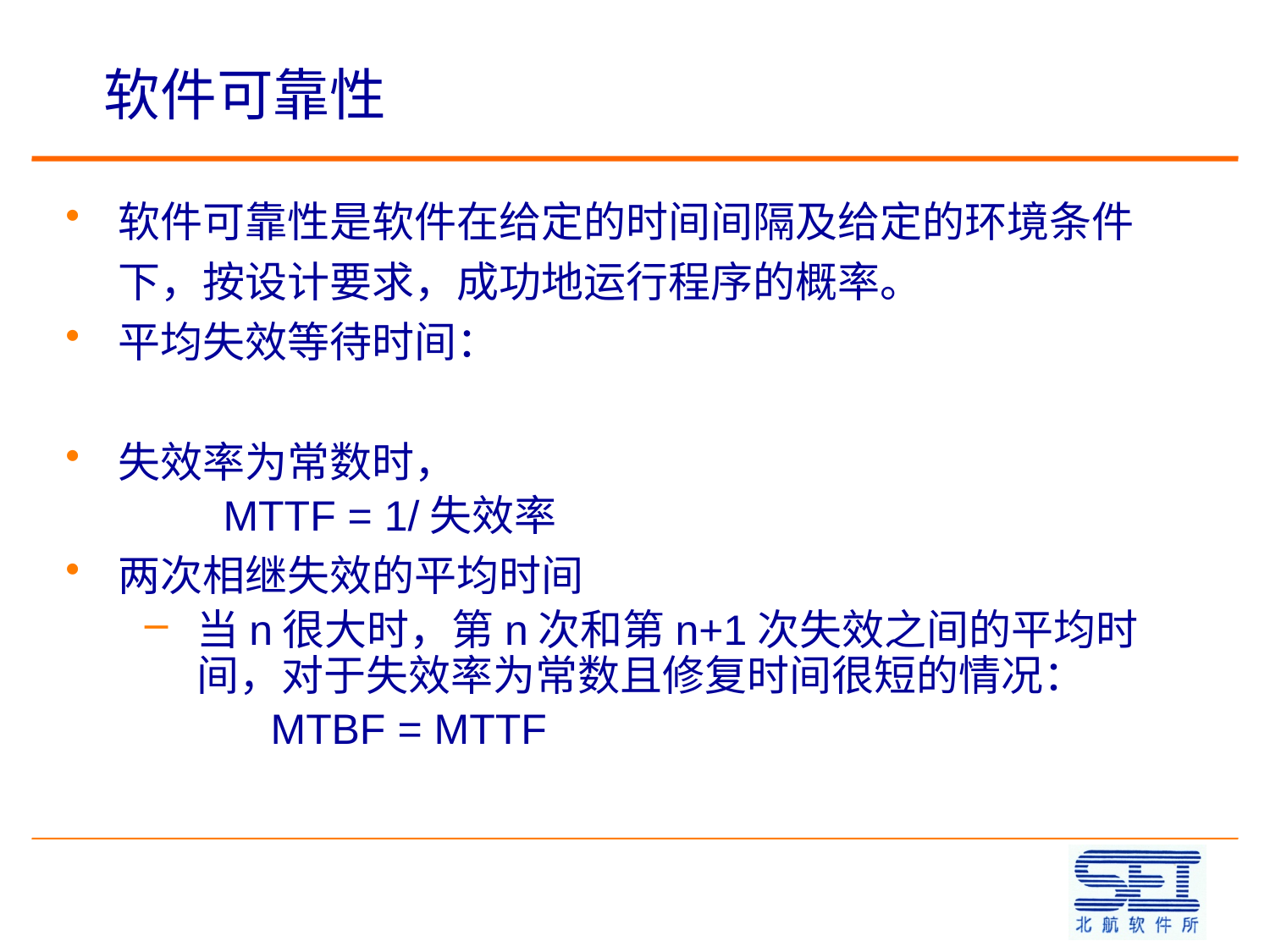

# 软件可靠性
软件可靠性是软件在给定的时间间隔及给定的环境条件下，按设计要求，成功地运行程序的概率。
平均失效等待时间：

失效率为常数时，
MTTF = 1/失效率
两次相继失效的平均时间
当n很大时，第n次和第n+1次失效之间的平均时间，对于失效率为常数且修复时间很短的情况：
    MTBF = MTTF
n
MTTF = 1/n     t

i
i=1